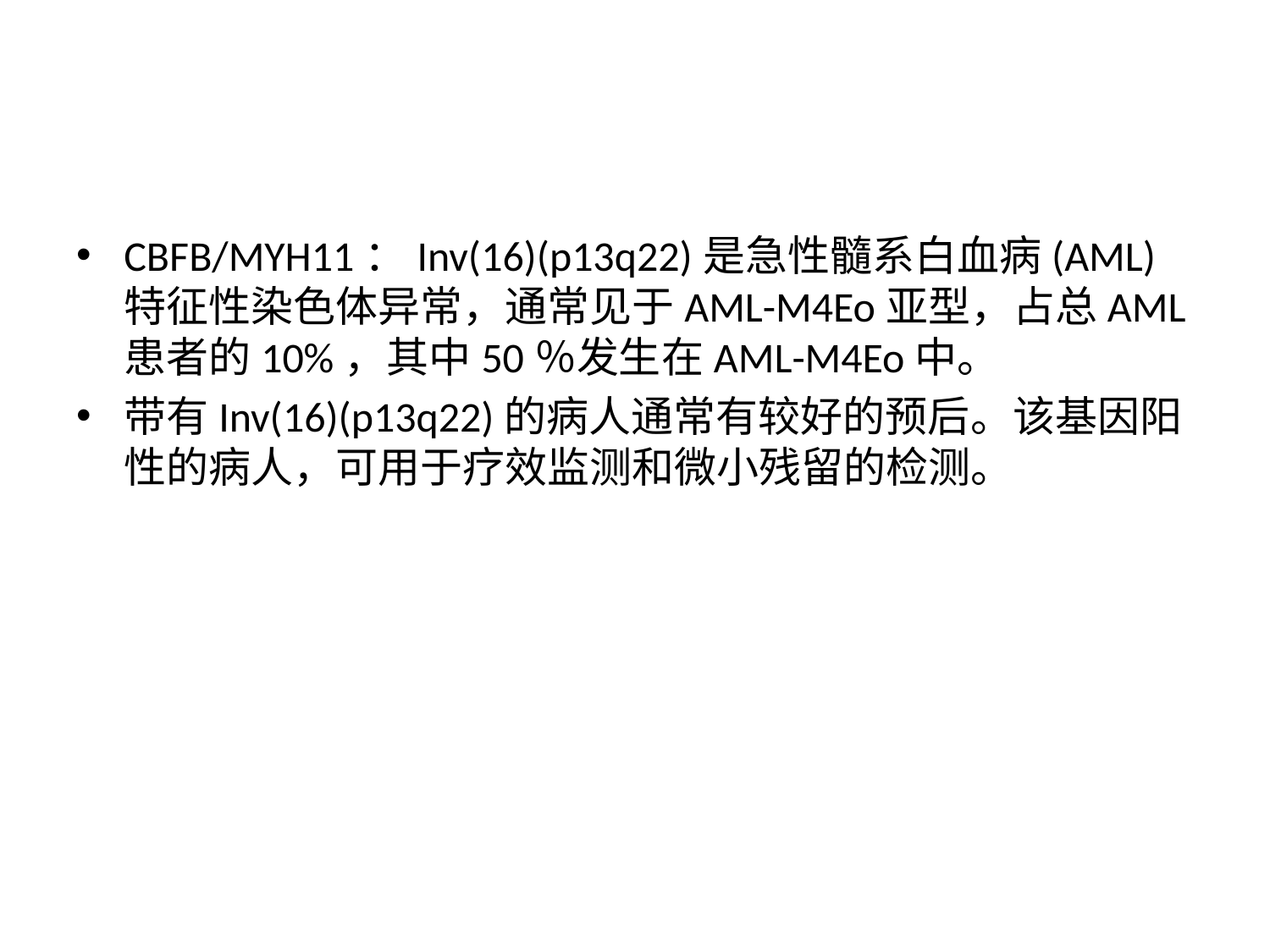

#
CBFB/MYH11：Inv(16)(p13q22)是急性髓系白血病(AML)特征性染色体异常，通常见于AML-M4Eo亚型，占总AML患者的10%，其中50％发生在AML-M4Eo中。
带有Inv(16)(p13q22)的病人通常有较好的预后。该基因阳性的病人，可用于疗效监测和微小残留的检测。